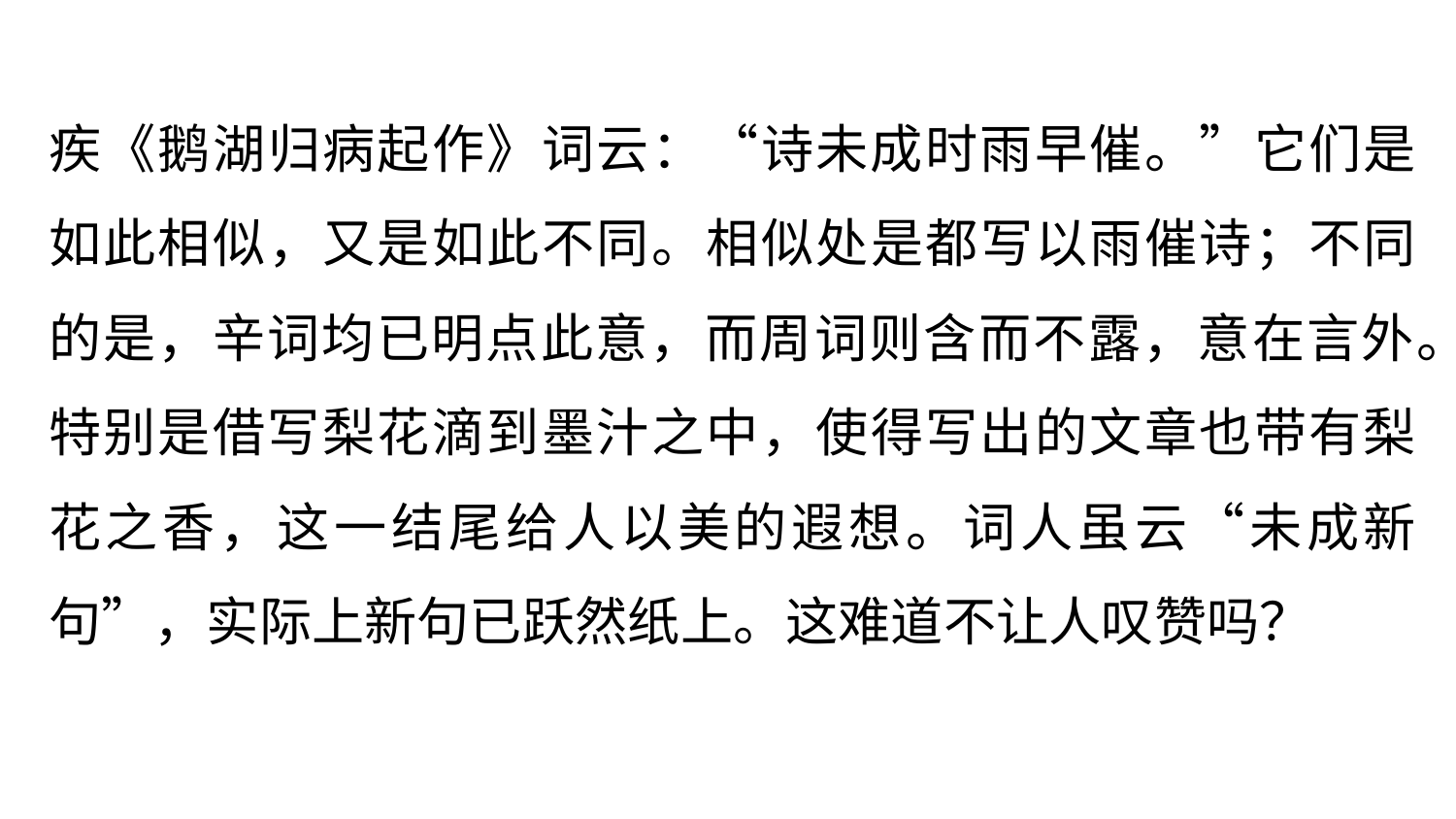

疾《鹅湖归病起作》词云：“诗未成时雨早催。”它们是如此相似，又是如此不同。相似处是都写以雨催诗；不同的是，辛词均已明点此意，而周词则含而不露，意在言外。特别是借写梨花滴到墨汁之中，使得写出的文章也带有梨花之香，这一结尾给人以美的遐想。词人虽云“未成新句”，实际上新句已跃然纸上。这难道不让人叹赞吗？